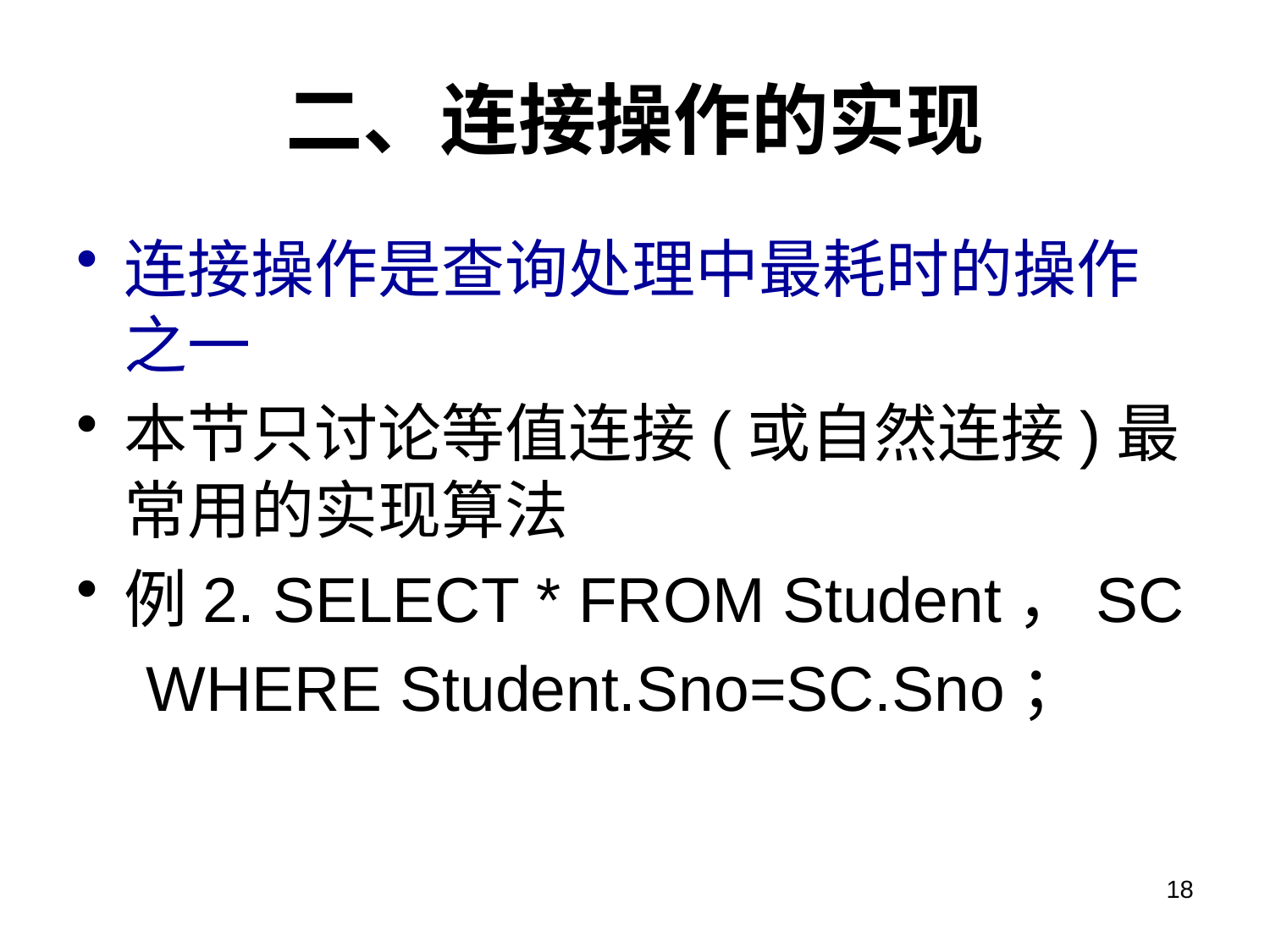

# 二、连接操作的实现
连接操作是查询处理中最耗时的操作之一
本节只讨论等值连接(或自然连接)最常用的实现算法
例2. SELECT * FROM Student，SC
    WHERE Student.Sno=SC.Sno；

18